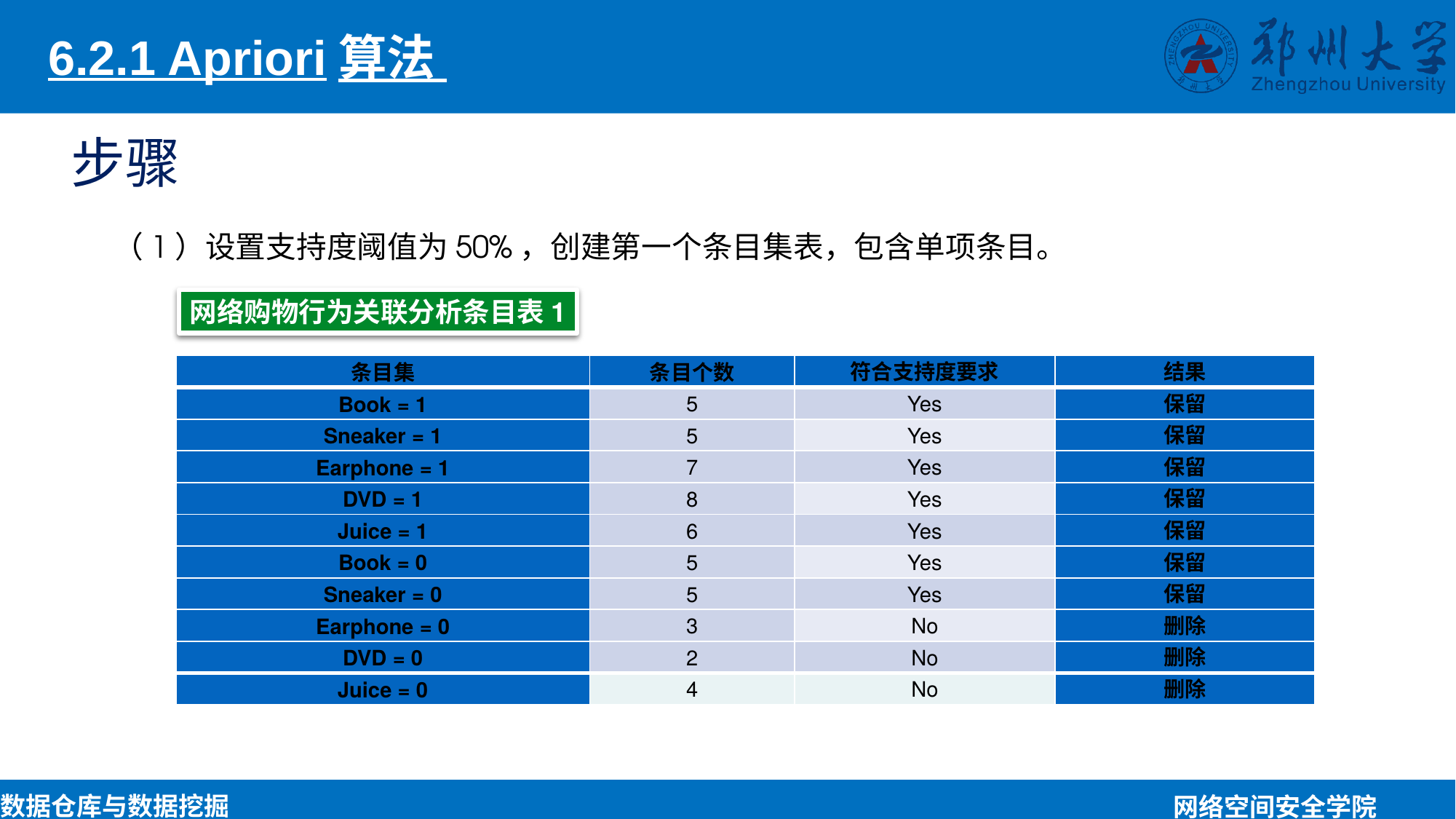

6.2.1 Apriori算法
步骤
（1）设置支持度阈值为50%，创建第一个条目集表，包含单项条目。
网络购物行为关联分析条目表1
| 条目集 | 条目个数 | 符合支持度要求 | 结果 |
| --- | --- | --- | --- |
| Book = 1 | 5 | Yes | 保留 |
| Sneaker = 1 | 5 | Yes | 保留 |
| Earphone = 1 | 7 | Yes | 保留 |
| DVD = 1 | 8 | Yes | 保留 |
| Juice = 1 | 6 | Yes | 保留 |
| Book = 0 | 5 | Yes | 保留 |
| Sneaker = 0 | 5 | Yes | 保留 |
| Earphone = 0 | 3 | No | 删除 |
| DVD = 0 | 2 | No | 删除 |
| Juice = 0 | 4 | No | 删除 |